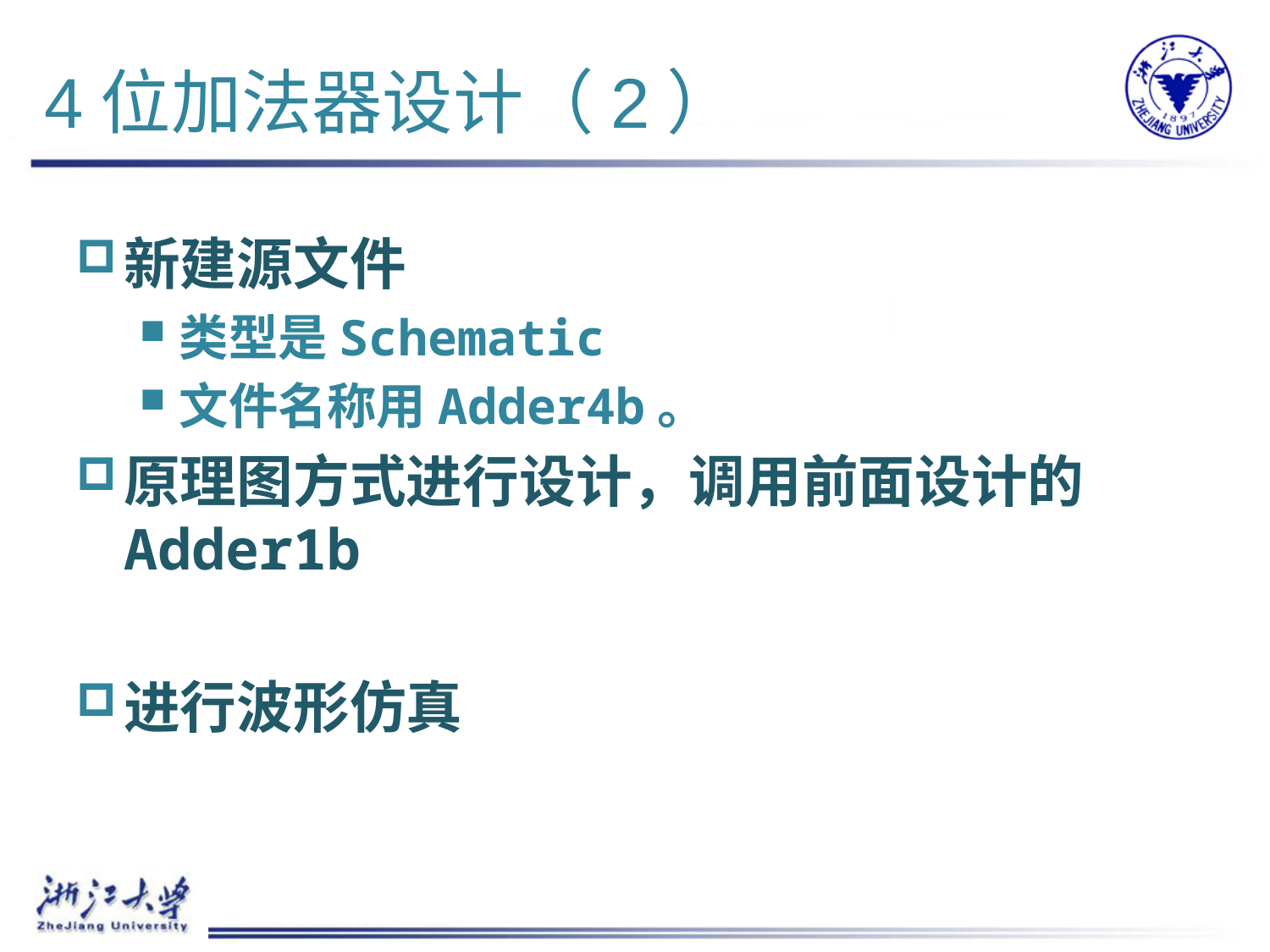

# 4位加法器设计（2）
新建源文件
类型是Schematic
文件名称用Adder4b。
原理图方式进行设计，调用前面设计的Adder1b

进行波形仿真